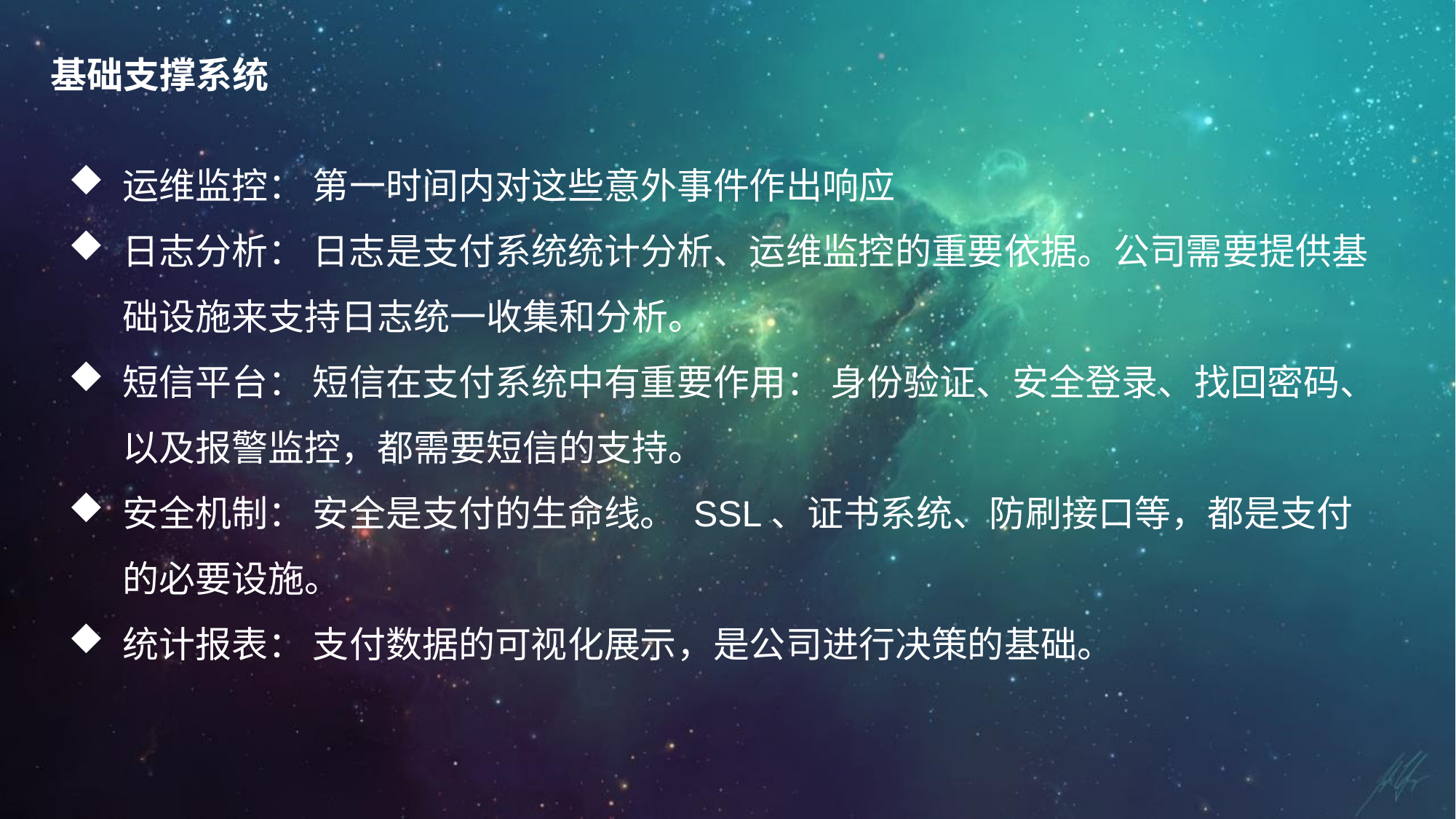

基础支撑系统
运维监控： 第一时间内对这些意外事件作出响应
日志分析： 日志是支付系统统计分析、运维监控的重要依据。公司需要提供基础设施来支持日志统一收集和分析。
短信平台： 短信在支付系统中有重要作用： 身份验证、安全登录、找回密码、以及报警监控，都需要短信的支持。
安全机制： 安全是支付的生命线。 SSL、证书系统、防刷接口等，都是支付的必要设施。
统计报表： 支付数据的可视化展示，是公司进行决策的基础。